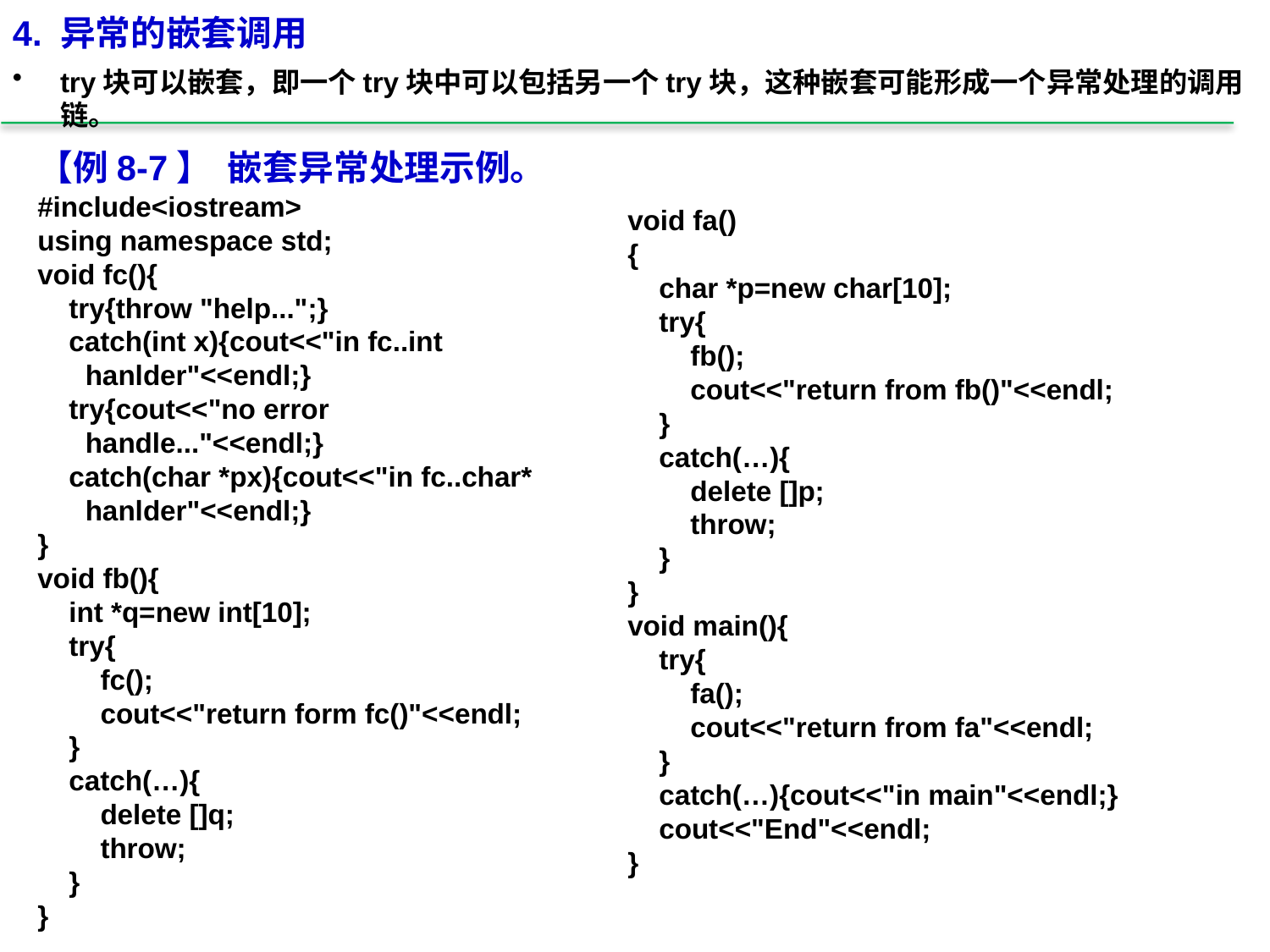

4. 异常的嵌套调用
try块可以嵌套，即一个try块中可以包括另一个try块，这种嵌套可能形成一个异常处理的调用链。
【例8-7】  嵌套异常处理示例。
#include<iostream>
using namespace std;
void fc(){
    try{throw "help...";}
    catch(int x){cout<<"in fc..int hanlder"<<endl;}
    try{cout<<"no error handle..."<<endl;}
    catch(char *px){cout<<"in fc..char* hanlder"<<endl;}
}
void fb(){
    int *q=new int[10];
    try{
        fc();
        cout<<"return form fc()"<<endl;
    }
    catch(…){
        delete []q;
        throw;
    }
}

void fa()
{
    char *p=new char[10];
    try{
        fb();
        cout<<"return from fb()"<<endl;
    }
    catch(…){
        delete []p;
        throw;
    }
}
void main(){
    try{
        fa();
        cout<<"return from fa"<<endl;
    }
    catch(…){cout<<"in main"<<endl;}
    cout<<"End"<<endl;
}